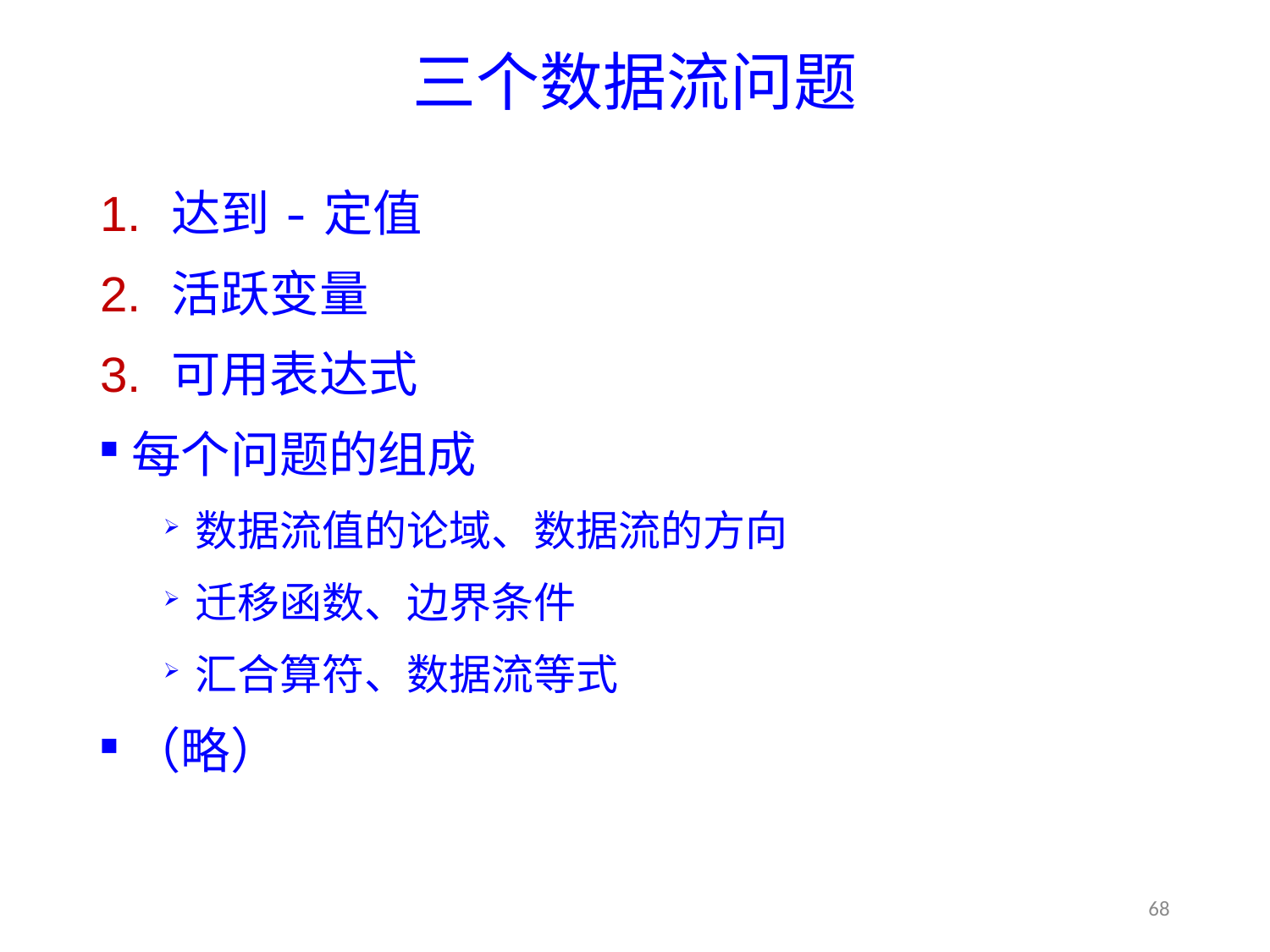

# 三个数据流问题
达到-定值
活跃变量
可用表达式
每个问题的组成
数据流值的论域、数据流的方向
迁移函数、边界条件
汇合算符、数据流等式
（略）
68